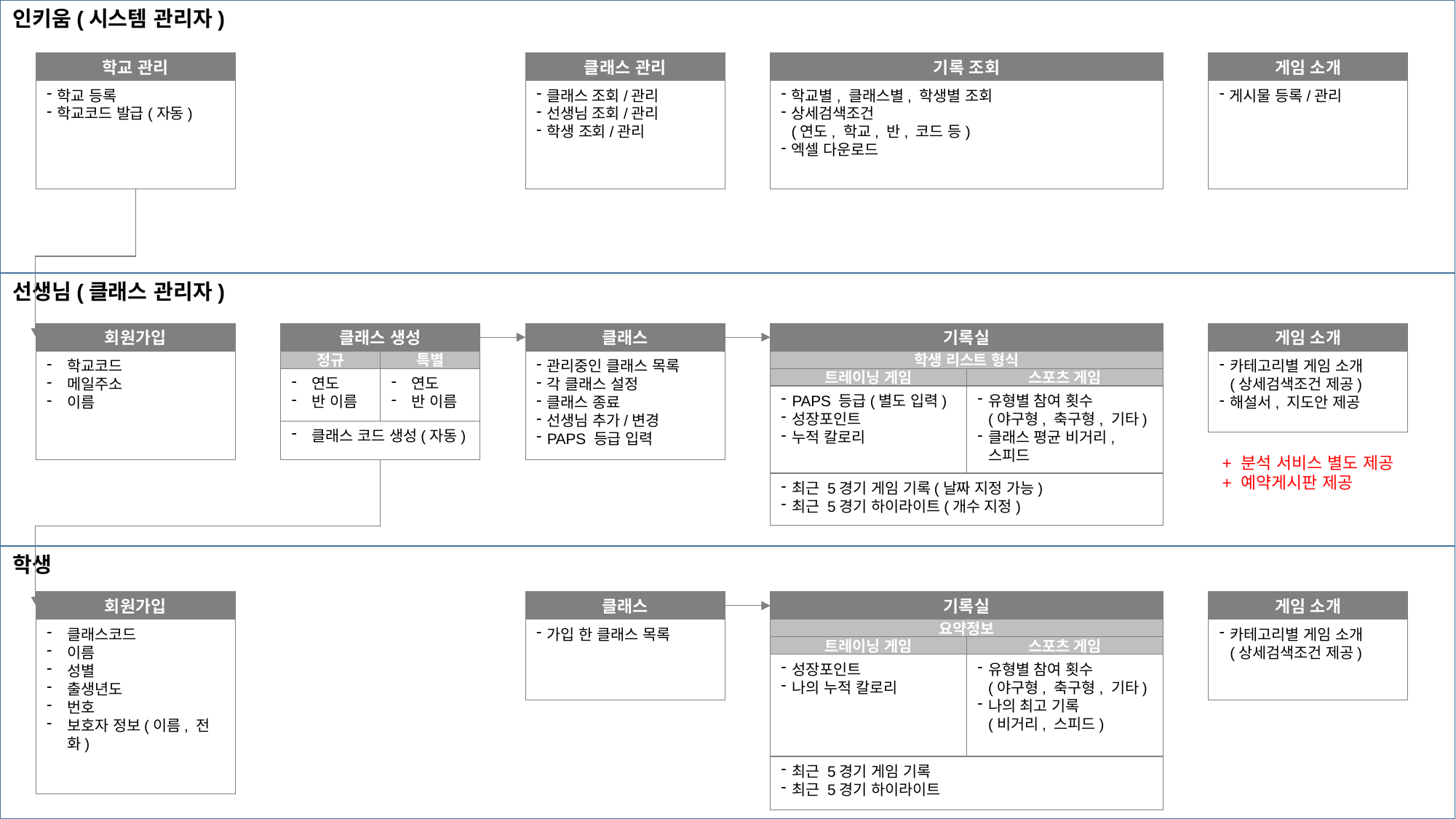

학교 관리
클래스 관리
기록 조회
게임 소개
학교 등록
학교코드 발급(자동)
클래스 조회/관리
선생님 조회/관리
학생 조회/관리
학교별, 클래스별, 학생별 조회
상세검색조건
(연도, 학교, 반, 코드 등)
엑셀 다운로드
게시물 등록/관리
회원가입
클래스 생성
클래스
기록실
게임 소개
관리중인 클래스 목록
각 클래스 설정
클래스 종료
선생님 추가/변경
PAPS 등급 입력
학교코드
메일주소
이름
정규
특별
학생 리스트 형식
카테고리별 게임 소개
(상세검색조건 제공)
해설서, 지도안 제공
트레이닝 게임
스포츠 게임
연도
반 이름
연도
반 이름
PAPS 등급(별도 입력)
성장포인트
누적 칼로리
유형별 참여 횟수
(야구형, 축구형, 기타)
클래스 평균 비거리,
스피드

클래스 코드 생성(자동)
+ 분석 서비스 별도 제공
+ 예약게시판 제공
최근 5경기 게임 기록(날짜 지정 가능)
최근 5경기 하이라이트(개수 지정)
회원가입
클래스
기록실
게임 소개
클래스코드
이름
성별
출생년도
번호
보호자 정보(이름, 전화)
가입 한 클래스 목록
요약정보
카테고리별 게임 소개
(상세검색조건 제공)
트레이닝 게임
스포츠 게임
유형별 참여 횟수
(야구형, 축구형, 기타)
나의 최고 기록
(비거리, 스피드)

성장포인트
나의 누적 칼로리
최근 5경기 게임 기록
최근 5경기 하이라이트